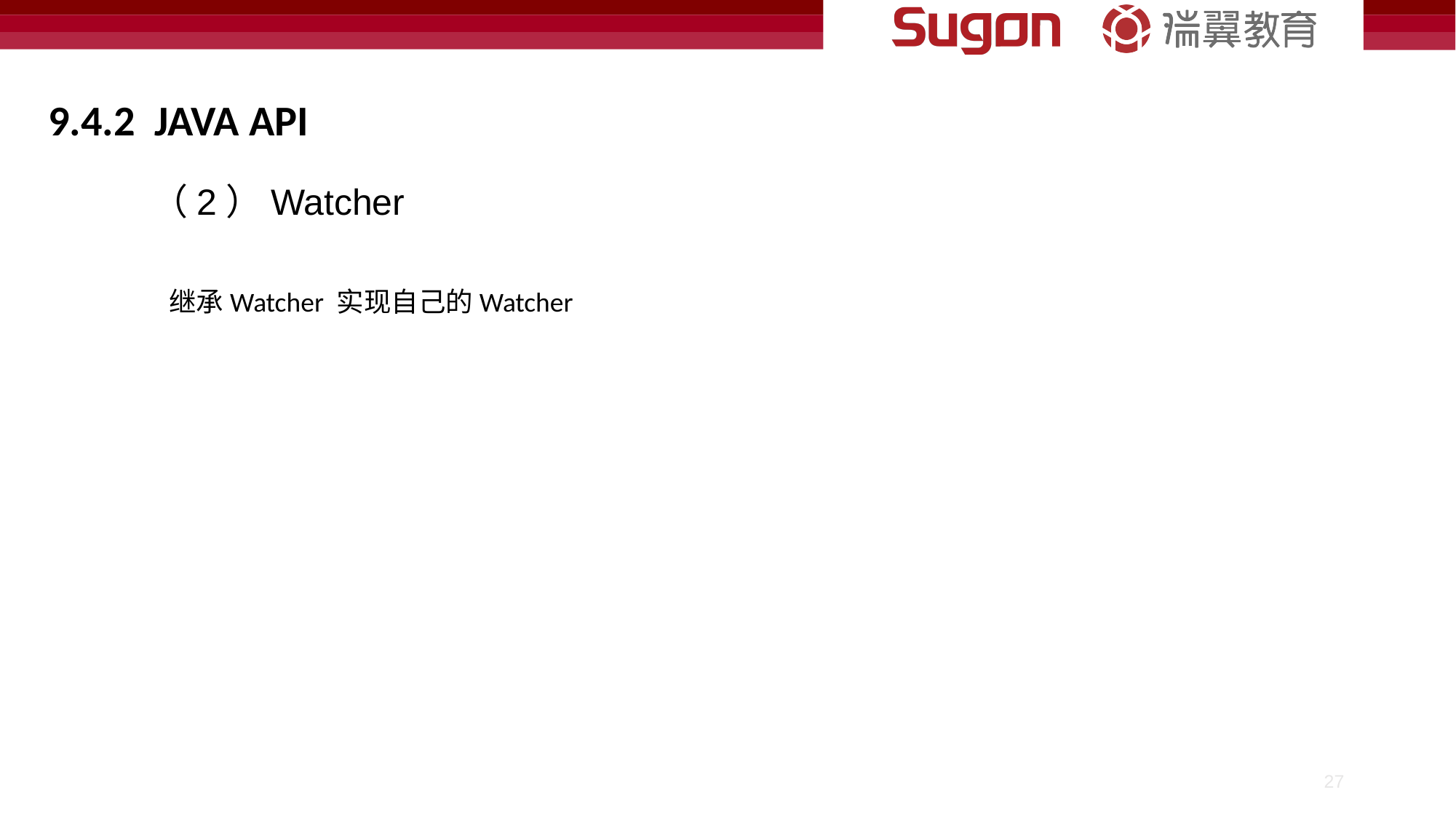

9.4.2  JAVA API
（2）Watcher
继承Watcher 实现自己的Watcher
27